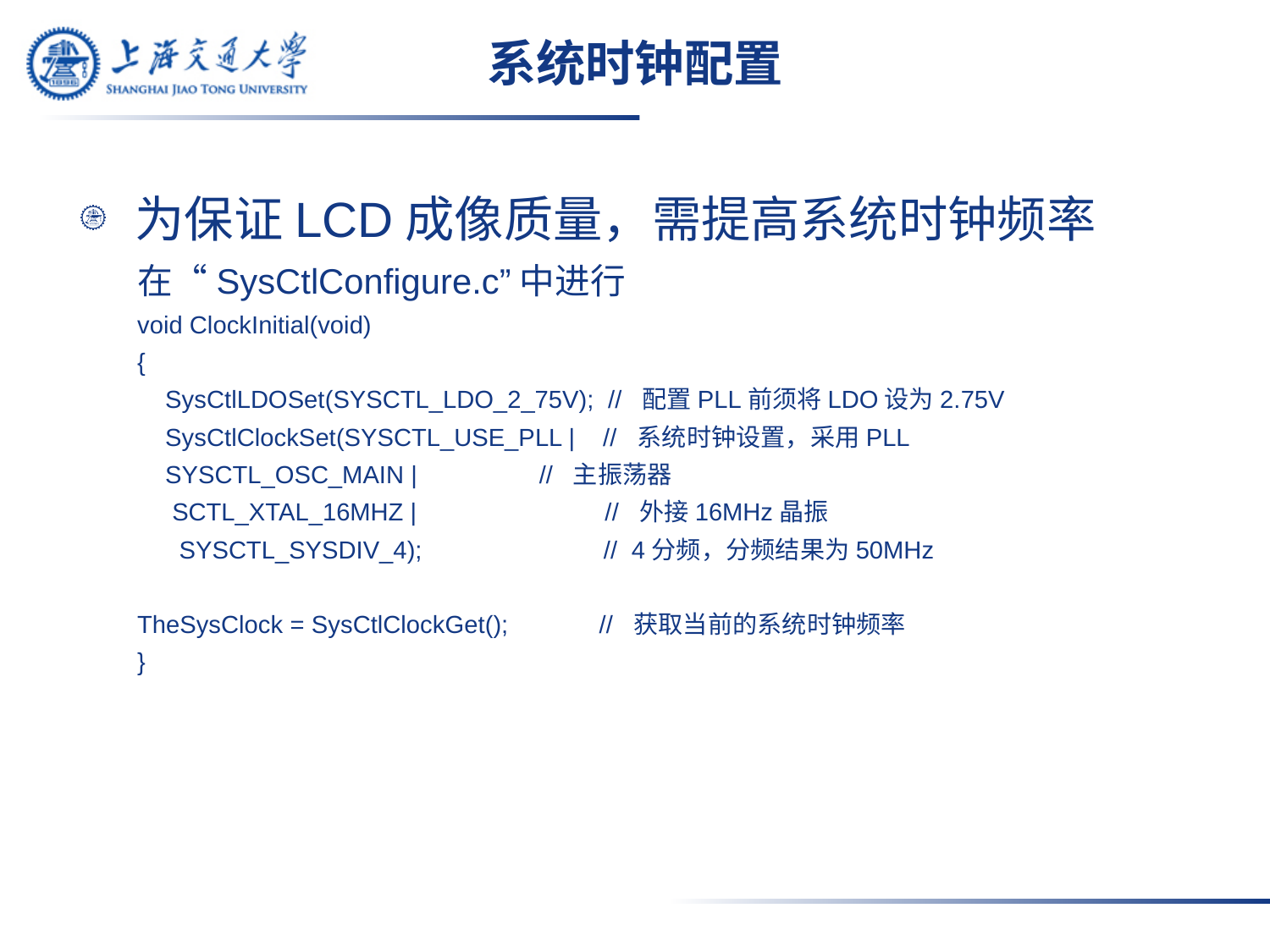

# 系统时钟配置
为保证LCD成像质量，需提高系统时钟频率
在“SysCtlConfigure.c”中进行
void ClockInitial(void)
{
    SysCtlLDOSet(SYSCTL_LDO_2_75V);  //  配置PLL前须将LDO设为2.75V
    SysCtlClockSet(SYSCTL_USE_PLL |    //  系统时钟设置，采用PLL
    SYSCTL_OSC_MAIN |           	   //  主振荡器
     SCTL_XTAL_16MHZ |                           //  外接16MHz晶振
      SYSCTL_SYSDIV_4);                          //  4分频，分频结果为50MHz

TheSysClock = SysCtlClockGet();             //  获取当前的系统时钟频率
}